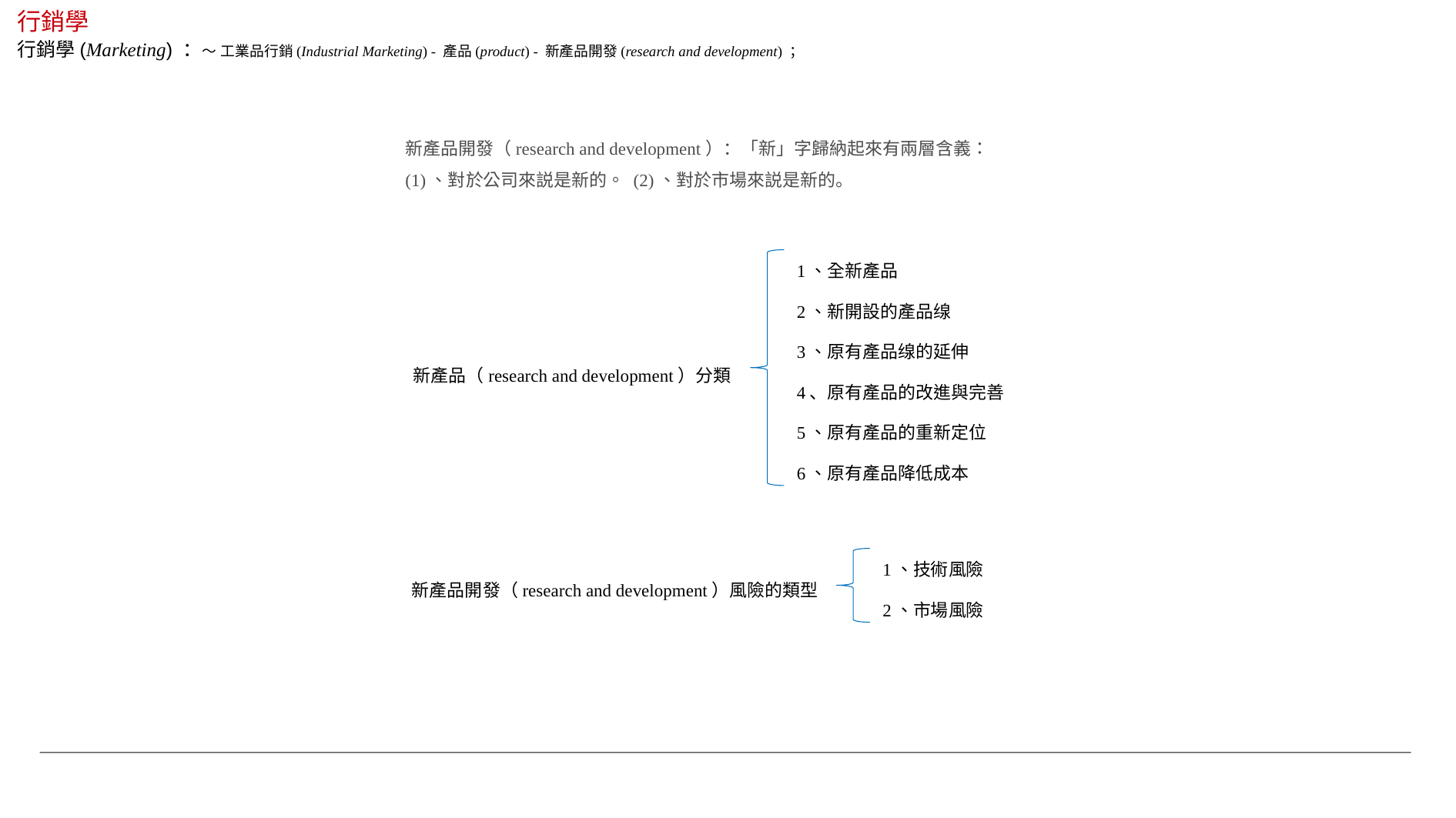

行銷學
行銷學(Marketing) ：～ 工業品行銷(Industrial Marketing) - 產品(product) - 新產品開發(research and development) ；
新產品開發（research and development）：「新」字歸納起來有兩層含義：
(1)、對於公司來説是新的。 (2)、對於市場來説是新的。
1、全新產品

2、新開設的產品缐
3、原有產品缐的延伸
新產品（research and development）分類
4、原有產品的改進與完善
5、原有產品的重新定位
6、原有產品降低成本
1、技術風險

新產品開發（research and development）風險的類型
2、市場風險